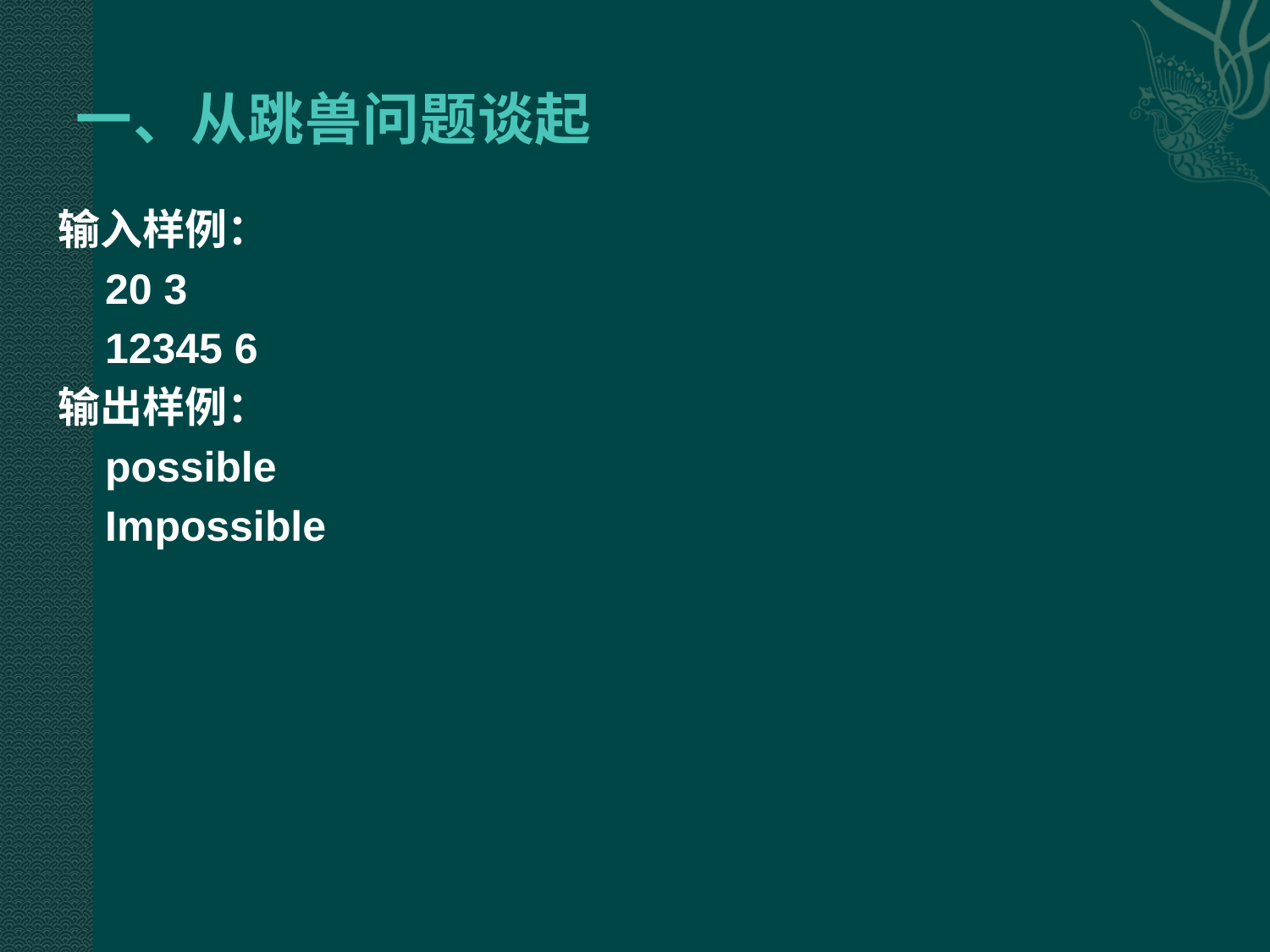

# 一、从跳兽问题谈起
输入样例：
    20 3
    12345 6
输出样例：
    possible
    Impossible